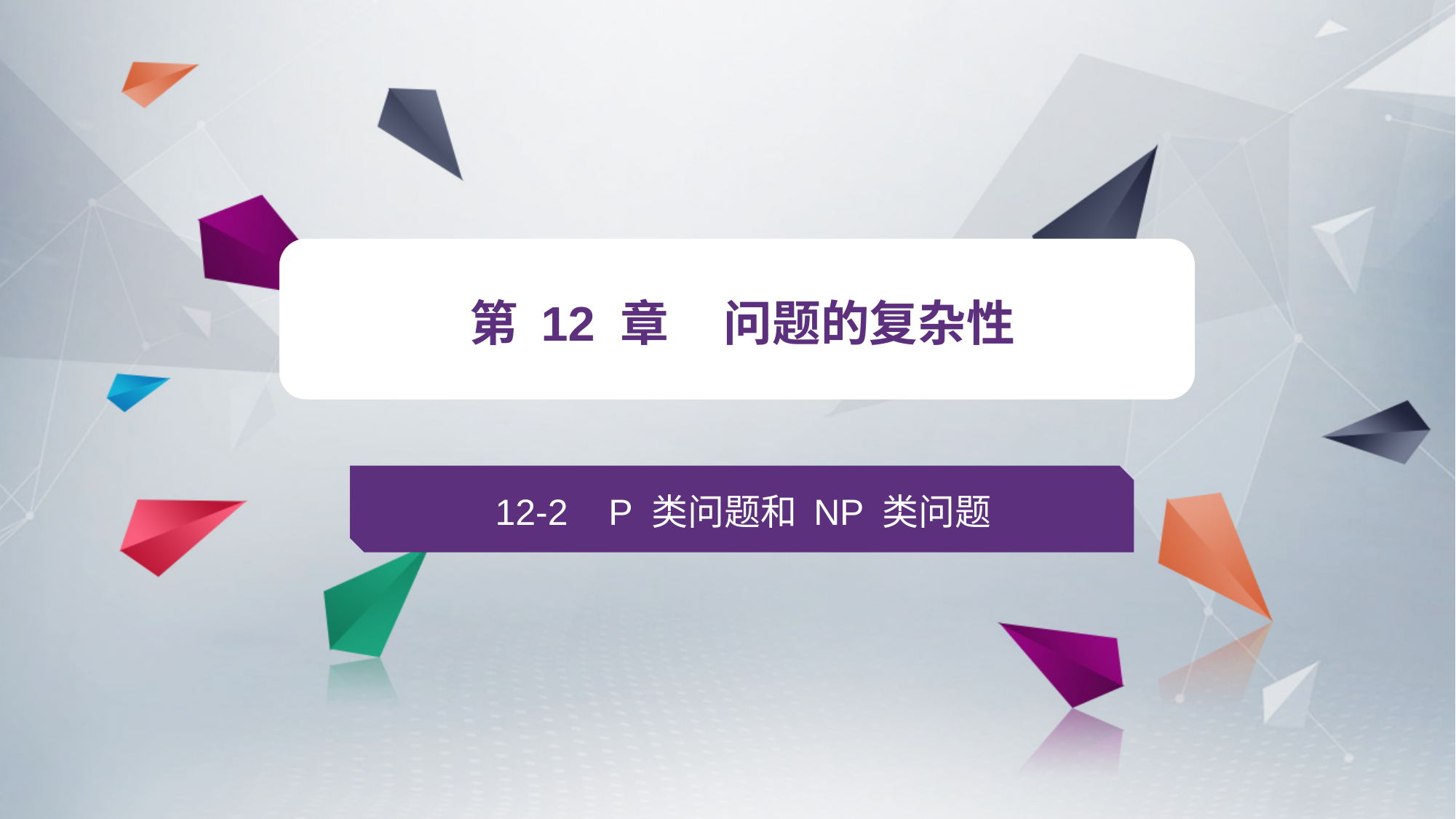

v
第 12 章     问题的复杂性

12-2    P 类问题和 NP 类问题